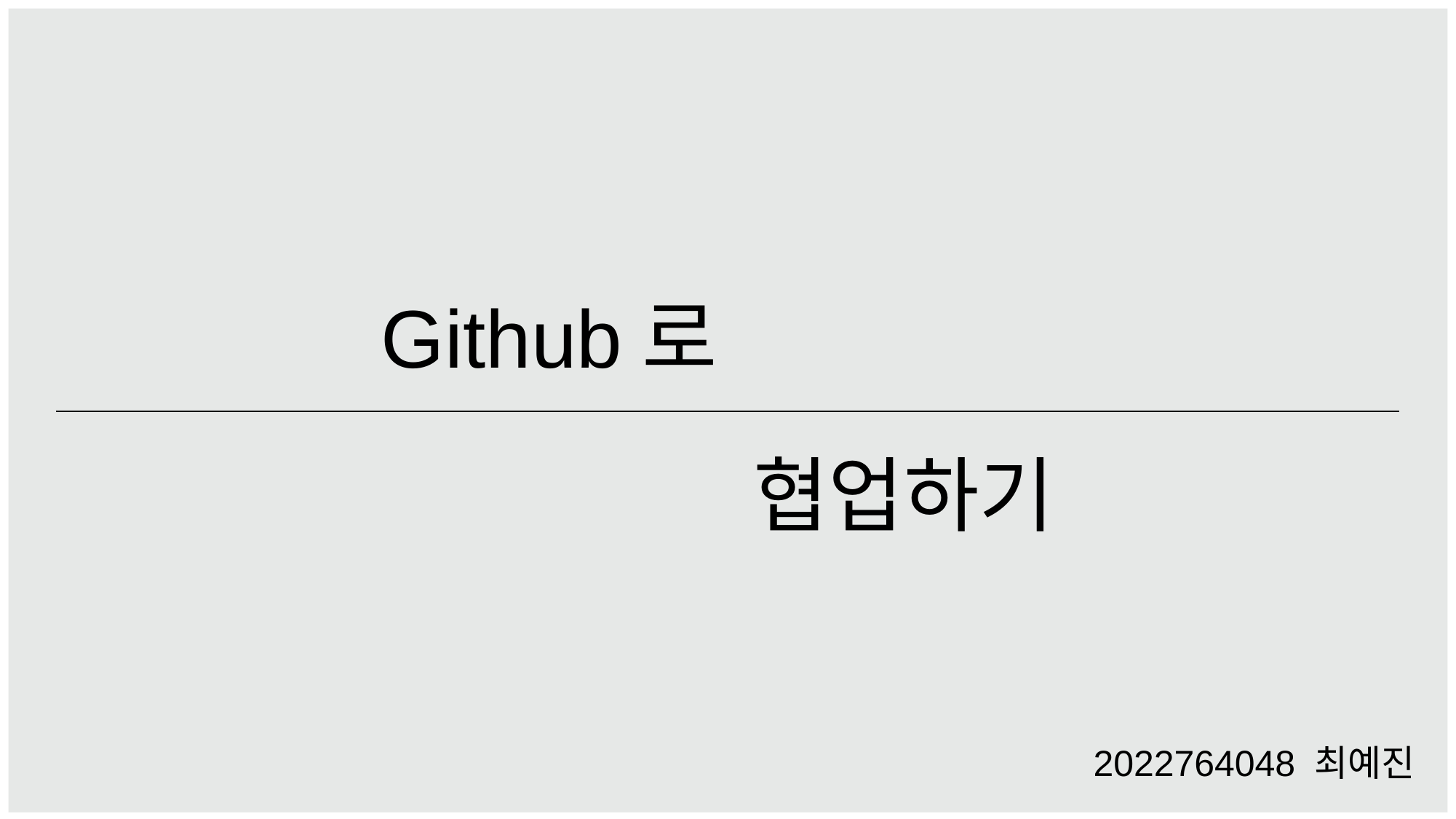

YOUR TITLE HERE
Ver. 01
Github로
협업하기
2022764048 최예진